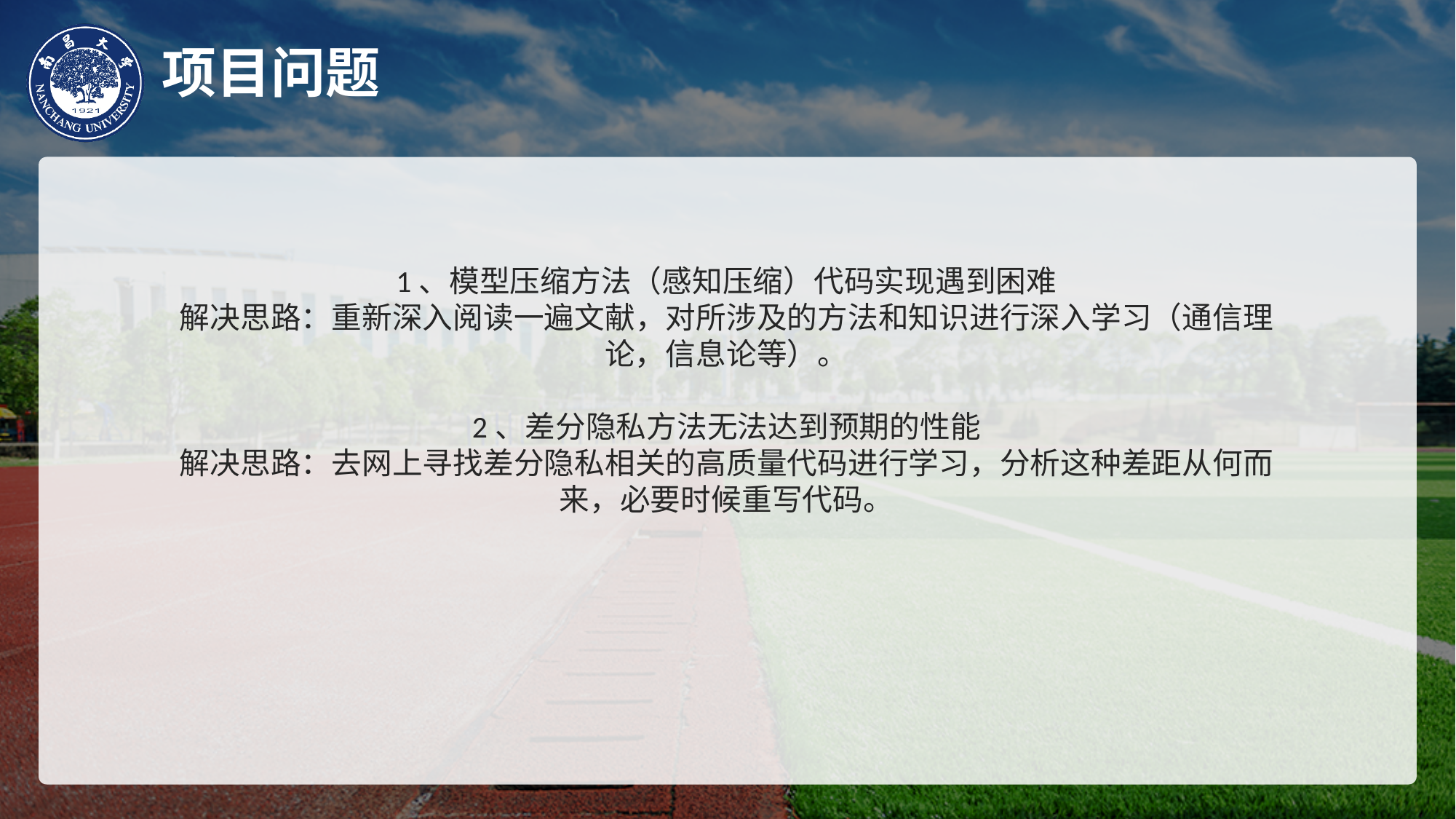

# 项目问题
1、模型压缩方法（感知压缩）代码实现遇到困难
解决思路：重新深入阅读一遍文献，对所涉及的方法和知识进行深入学习（通信理论，信息论等）。

2、差分隐私方法无法达到预期的性能
解决思路：去网上寻找差分隐私相关的高质量代码进行学习，分析这种差距从何而来，必要时候重写代码。